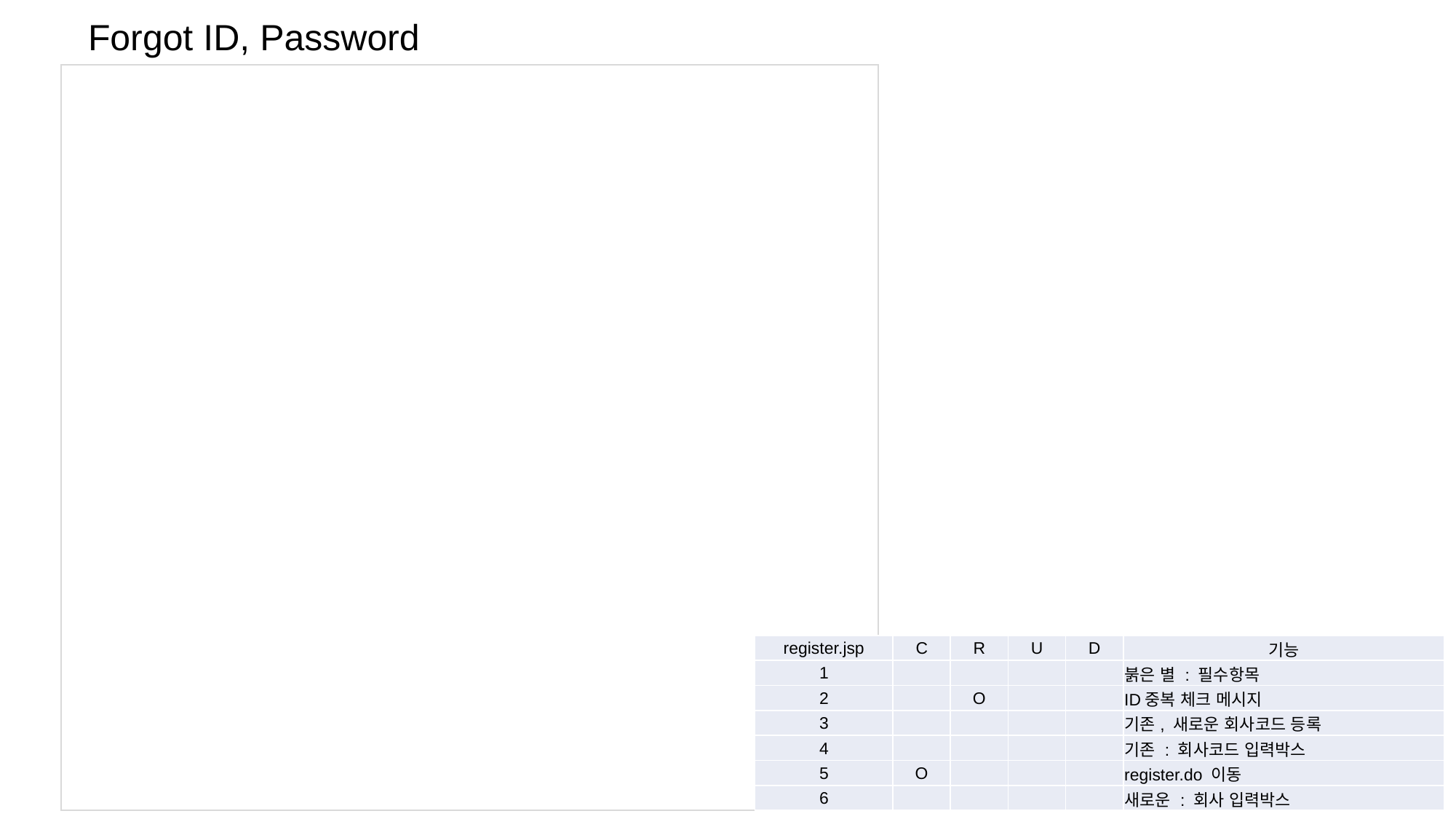

Forgot ID, Password

| register.jsp | C | R | U | D | 기능 |
| --- | --- | --- | --- | --- | --- |
| 1 |  |  |  |  | 붉은 별 : 필수항목 |
| 2 |  | O |  |  | ID중복 체크 메시지 |
| 3 |  |  |  |  | 기존, 새로운 회사코드 등록 |
| 4 |  |  |  |  | 기존 : 회사코드 입력박스 |
| 5 | O |  |  |  | register.do 이동 |
| 6 |  |  |  |  | 새로운 : 회사 입력박스 |